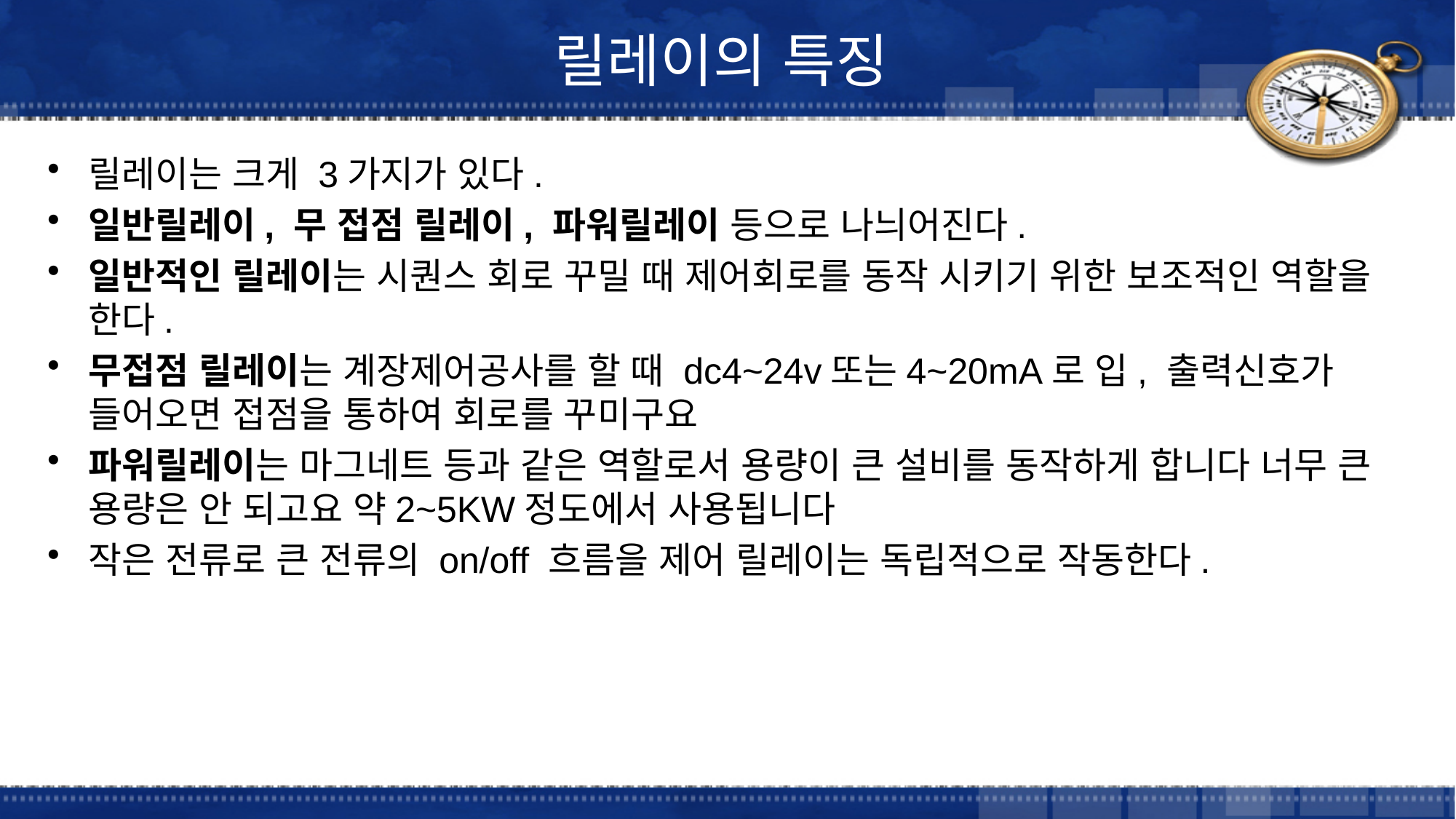

# 릴레이의 특징
릴레이는 크게 3가지가 있다.
일반릴레이, 무 접점 릴레이, 파워릴레이 등으로 나늬어진다.
일반적인 릴레이는 시퀀스 회로 꾸밀 때 제어회로를 동작 시키기 위한 보조적인 역할을 한다.
무접점 릴레이는 계장제어공사를 할 때 dc4~24v또는4~20mA로 입, 출력신호가 들어오면 접점을 통하여 회로를 꾸미구요
파워릴레이는 마그네트 등과 같은 역할로서 용량이 큰 설비를 동작하게 합니다 너무 큰 용량은 안 되고요 약2~5KW정도에서 사용됩니다
작은 전류로 큰 전류의 on/off 흐름을 제어 릴레이는 독립적으로 작동한다.